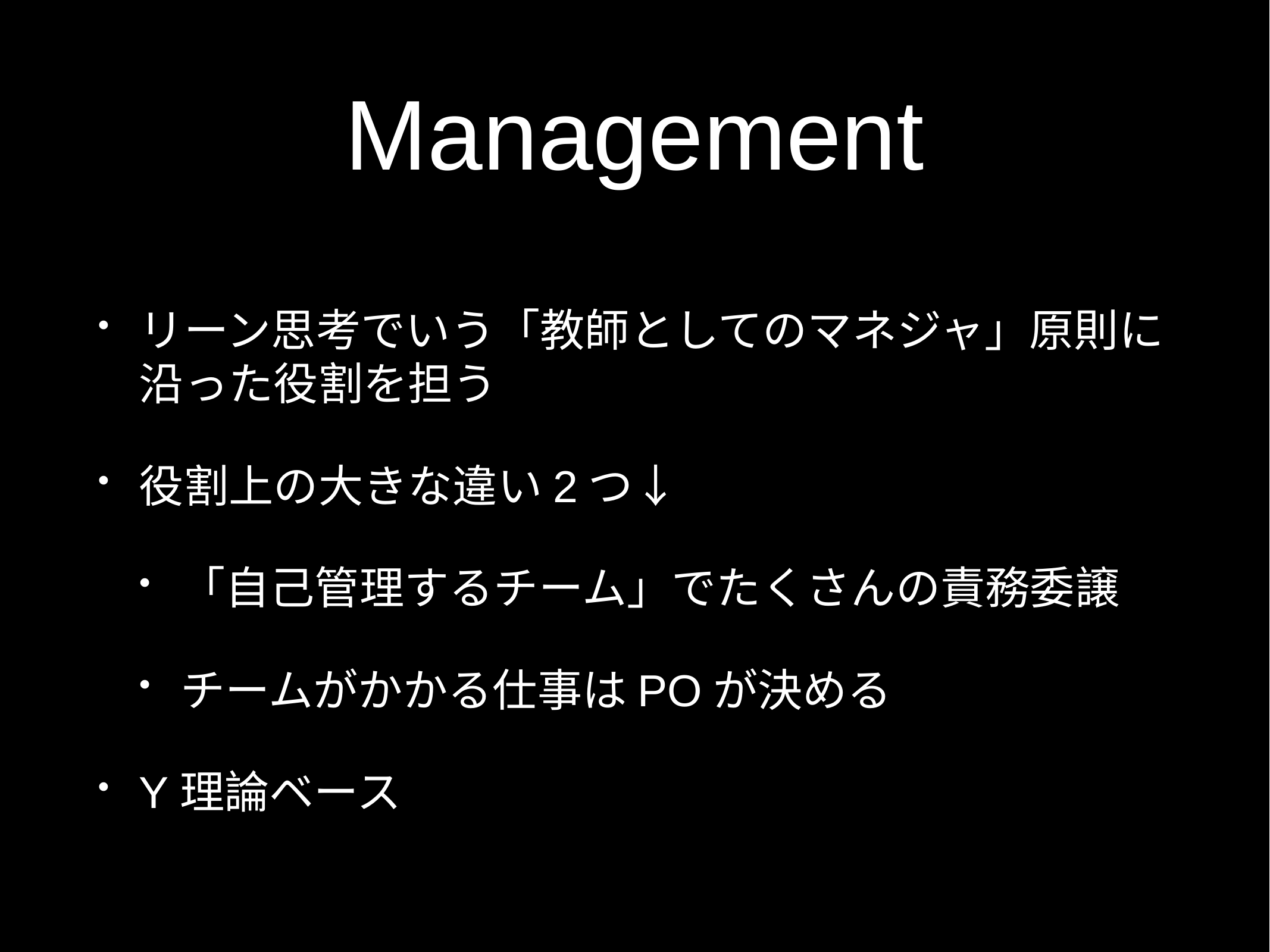

# Management
リーン思考でいう「教師としてのマネジャ」原則に沿った役割を担う
役割上の大きな違い2つ↓
「自己管理するチーム」でたくさんの責務委譲
チームがかかる仕事はPOが決める
Y理論ベース